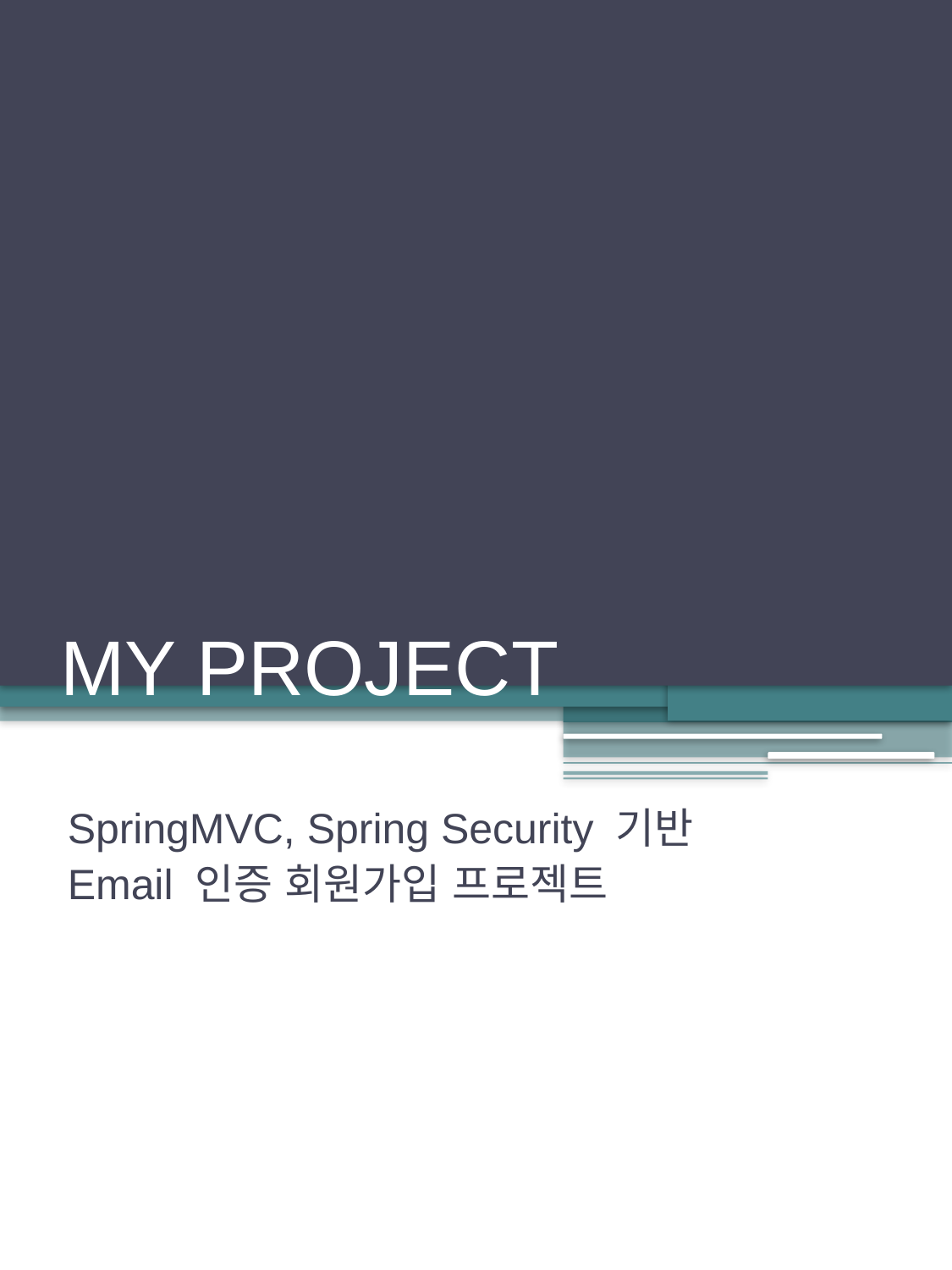

# MY PROJECT
SpringMVC, Spring Security 기반
Email 인증 회원가입 프로젝트